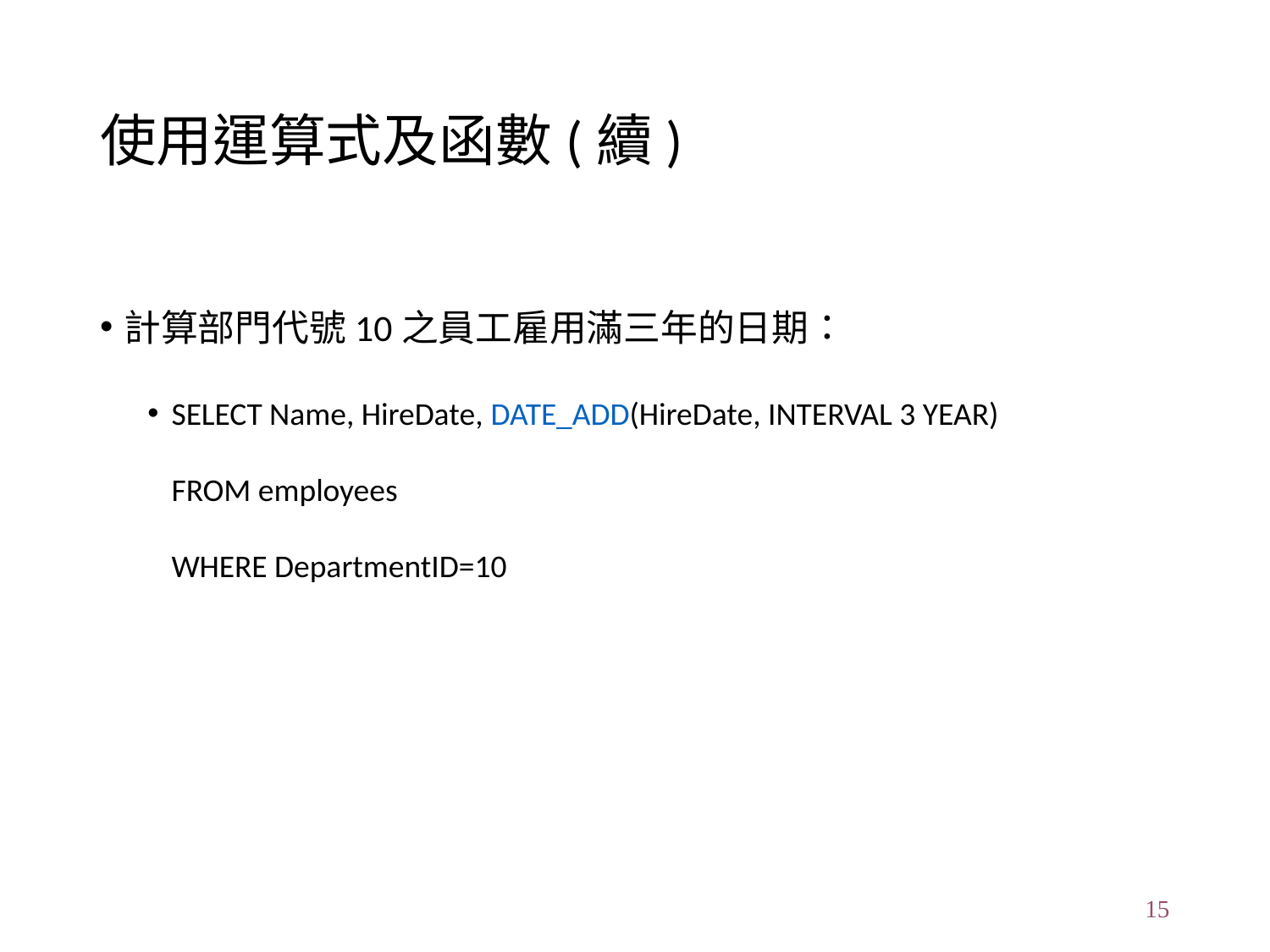

# 使用運算式及函數(續)
計算部門代號10之員工雇用滿三年的日期：
SELECT Name, HireDate, DATE_ADD(HireDate, INTERVAL 3 YEAR)
FROM employees
WHERE DepartmentID=10
15